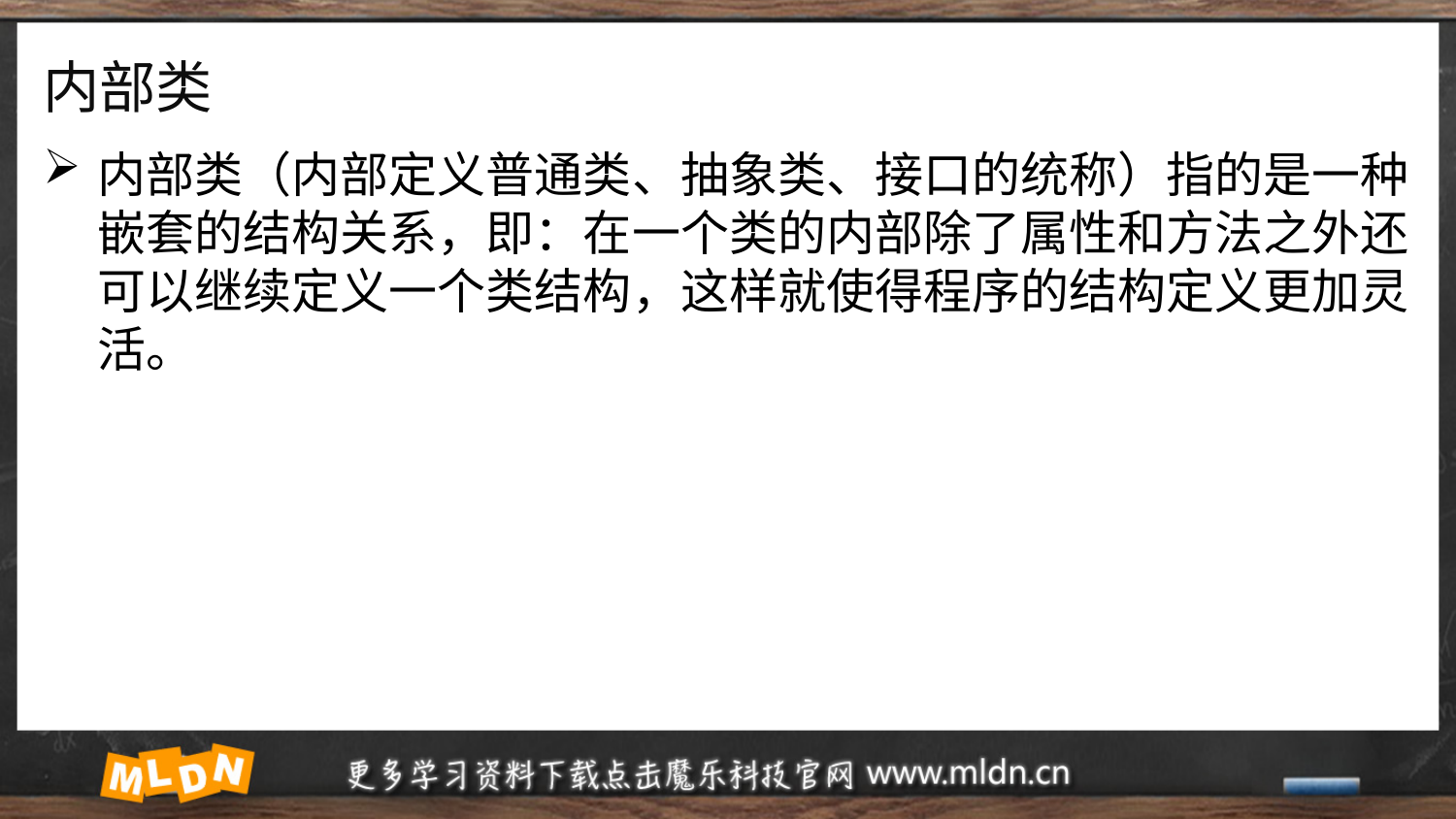

# 内部类
内部类（内部定义普通类、抽象类、接口的统称）指的是一种嵌套的结构关系，即：在一个类的内部除了属性和方法之外还可以继续定义一个类结构，这样就使得程序的结构定义更加灵活。